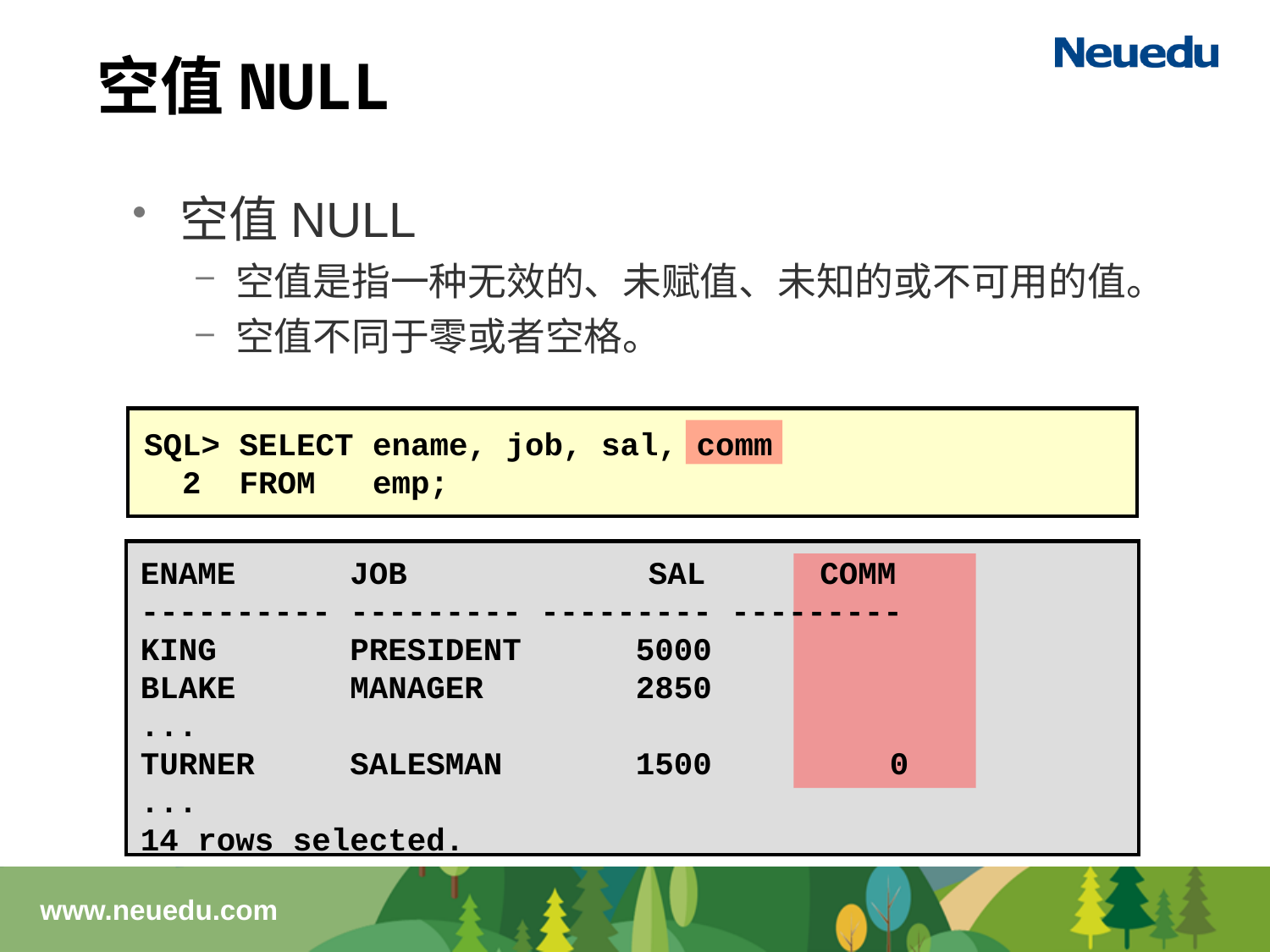

空值NULL
空值NULL
空值是指一种无效的、未赋值、未知的或不可用的值。
空值不同于零或者空格。
SQL> SELECT ename, job, sal, comm
  2  FROM   emp;

ENAME      JOB       	SAL      COMM
---------- --------- --------- ---------
KING       PRESIDENT      5000
BLAKE      MANAGER	      2850
...
TURNER     SALESMAN       1500   	      0
...
14 rows selected.